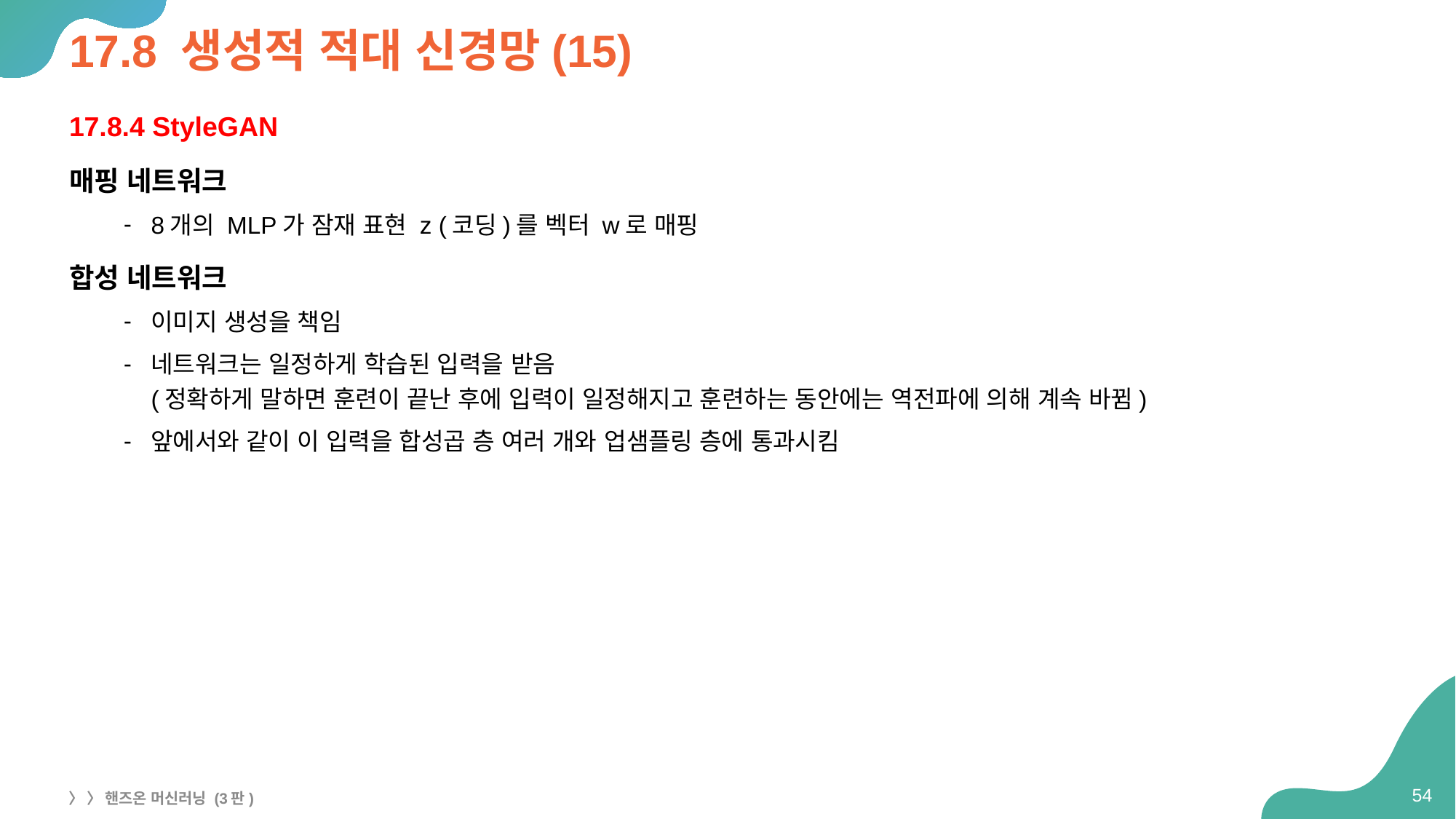

# 17.8 생성적 적대 신경망(15)
17.8.4 StyleGAN
매핑 네트워크
8개의 MLP가 잠재 표현 z (코딩)를 벡터 w로 매핑
합성 네트워크
이미지 생성을 책임
네트워크는 일정하게 학습된 입력을 받음
(정확하게 말하면 훈련이 끝난 후에 입력이 일정해지고 훈련하는 동안에는 역전파에 의해 계속 바뀜)
앞에서와 같이 이 입력을 합성곱 층 여러 개와 업샘플링 층에 통과시킴
54
〉 〉 핸즈온 머신러닝 (3판)